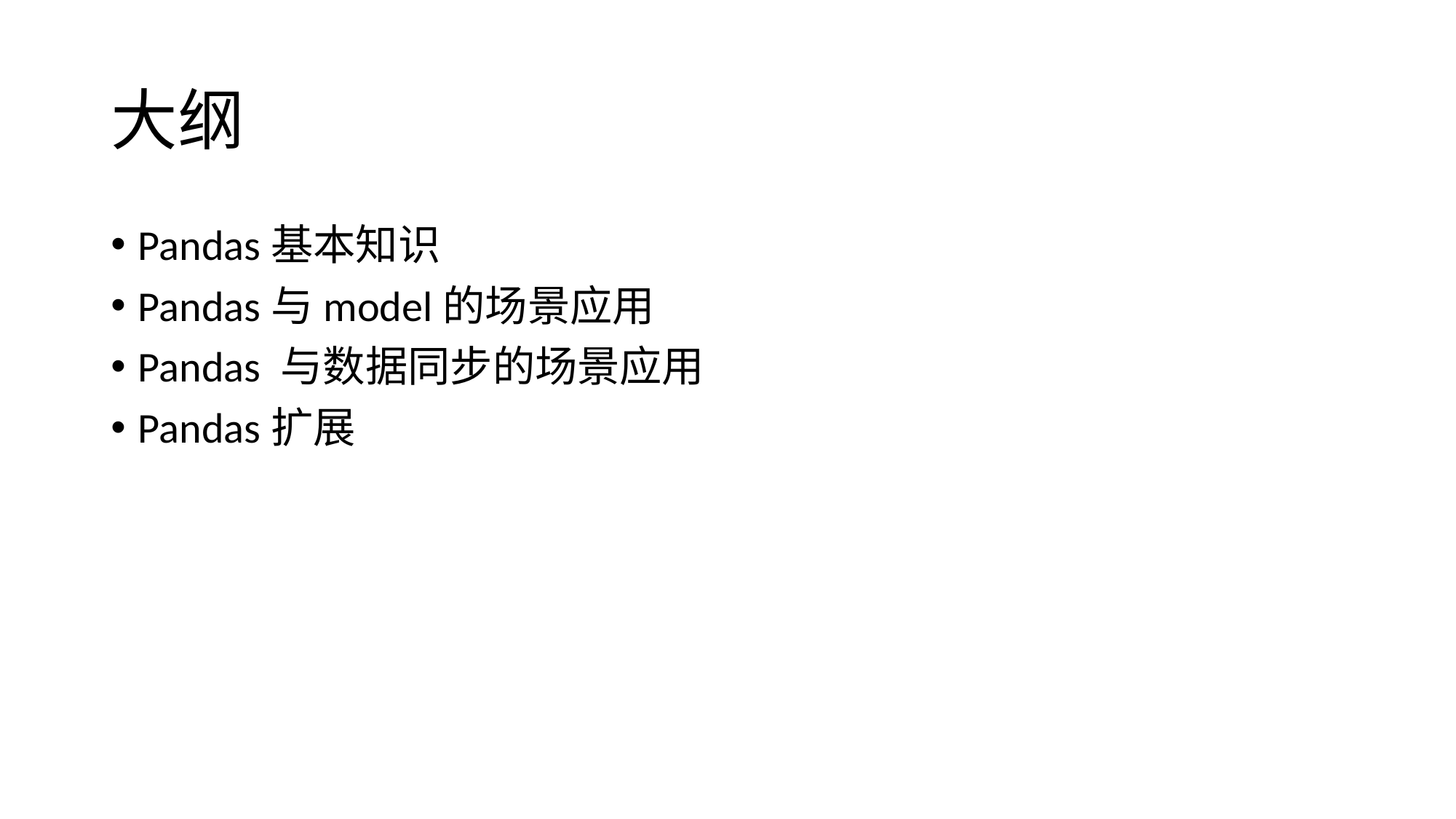

# 大纲
Pandas基本知识
Pandas与model的场景应用
Pandas 与数据同步的场景应用
Pandas扩展